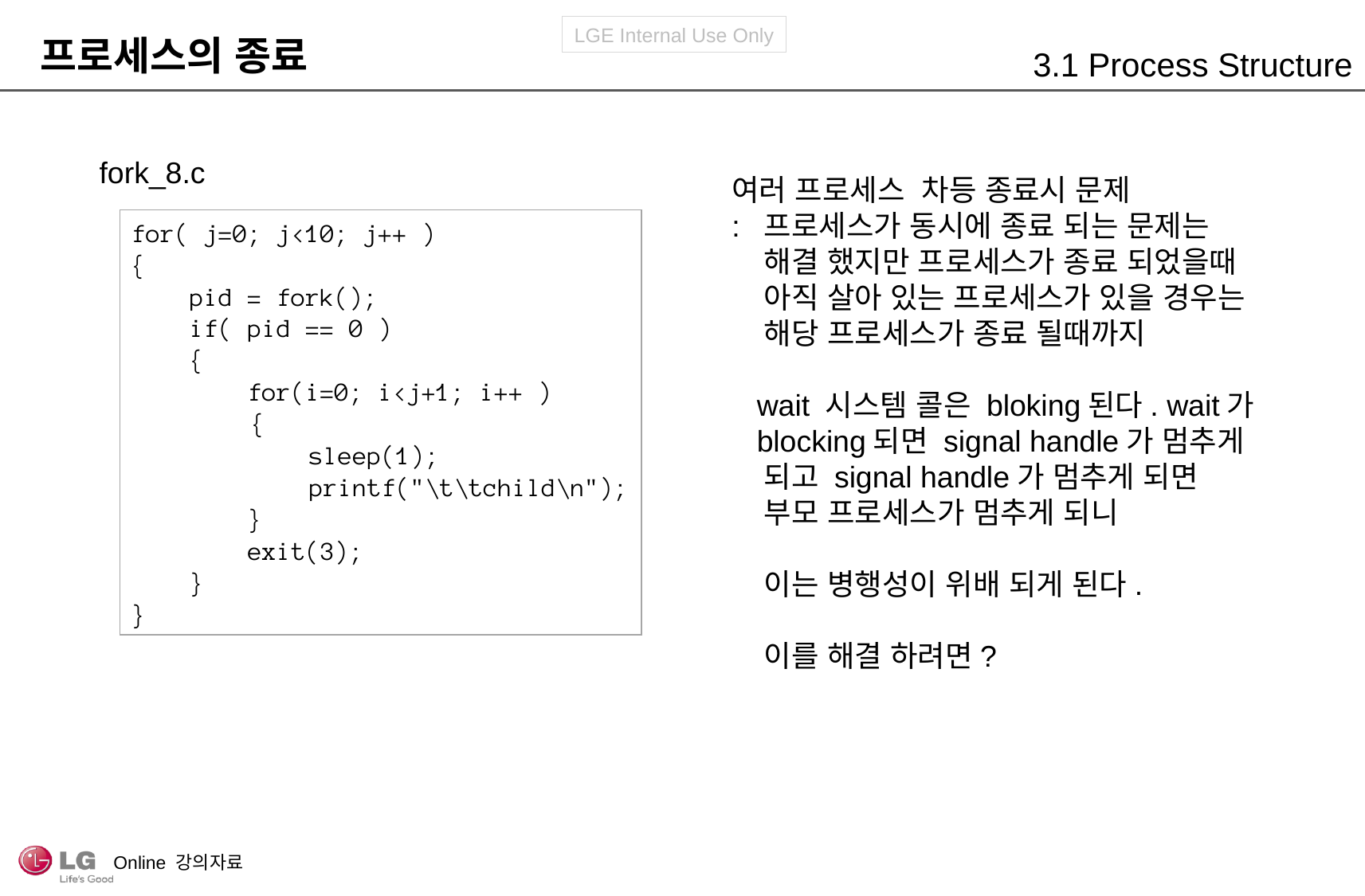

프로세스의 종료
3.1 Process Structure

fork_8.c
여러 프로세스  차등 종료시 문제
:  프로세스가 동시에 종료 되는 문제는
   해결 했지만 프로세스가 종료 되었을때
   아직 살아 있는 프로세스가 있을 경우는
   해당 프로세스가 종료 될때까지

   wait 시스템 콜은 bloking된다. wait가
   blocking되면 signal handle가 멈추게
   되고 signal handle가 멈추게 되면
   부모 프로세스가 멈추게 되니

   이는 병행성이 위배 되게 된다.

   이를 해결 하려면?
for( j=0; j<10; j++ )
{
    pid = fork();
    if( pid == 0 )
    {
        for(i=0; i<j+1; i++ )
	{
	    sleep(1);
	    printf("\t\tchild\n");
        }
        exit(3);
    }
}